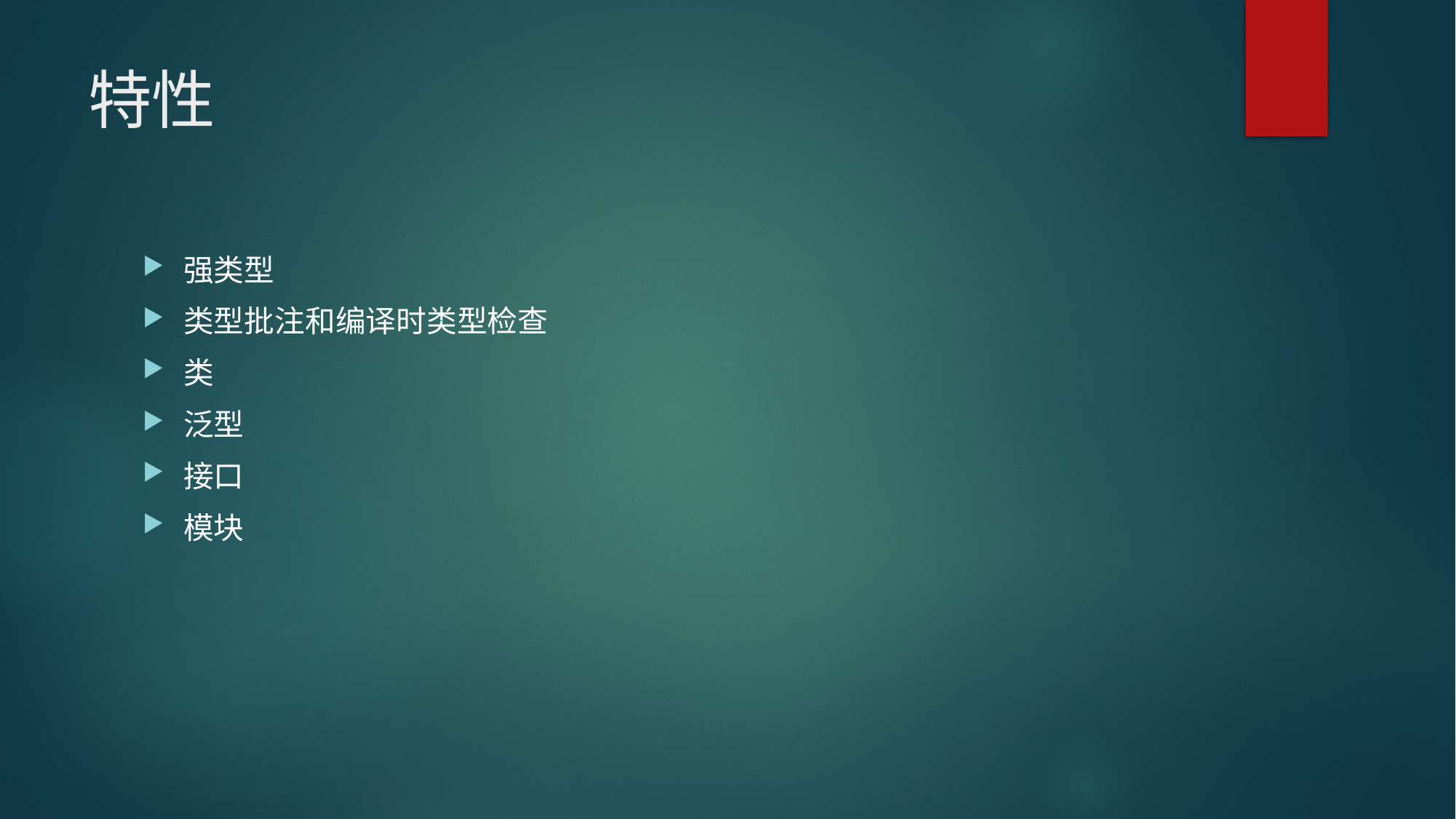

# 特性
强类型
类型批注和编译时类型检查
类
泛型
接口
模块